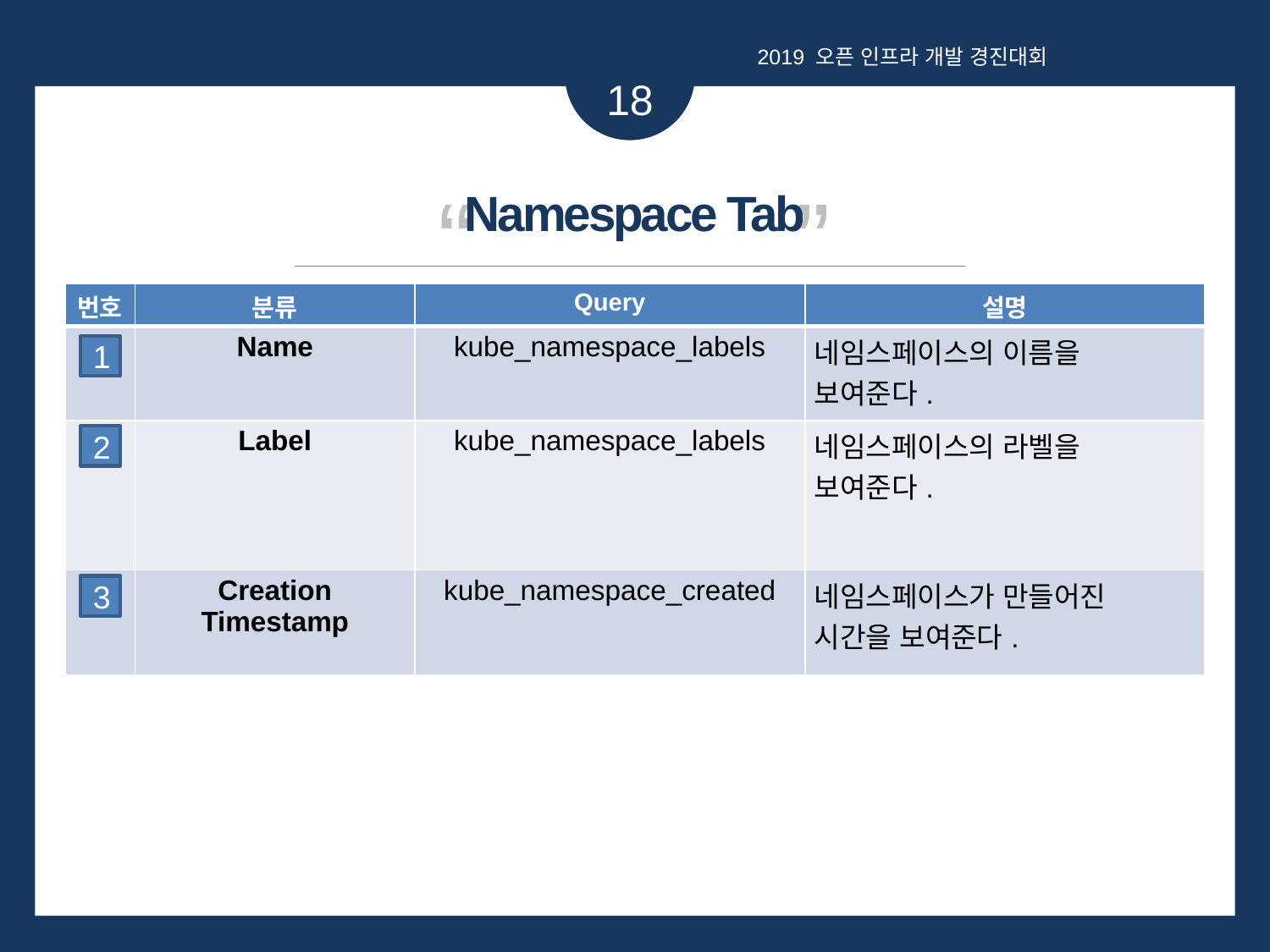

2019 오픈 인프라 개발 경진대회
18

“           ”
Namespace Tab
| 번호 | 분류 | Query | 설명 |
| --- | --- | --- | --- |
| 1 | Name | kube\_namespace\_labels | 네임스페이스의 이름을 보여준다. |
| 2 | Label | kube\_namespace\_labels | 네임스페이스의 라벨을 보여준다. |
| 3 | Creation Timestamp | kube\_namespace\_created | 네임스페이스가 만들어진 시간을 보여준다. |
1
2
3